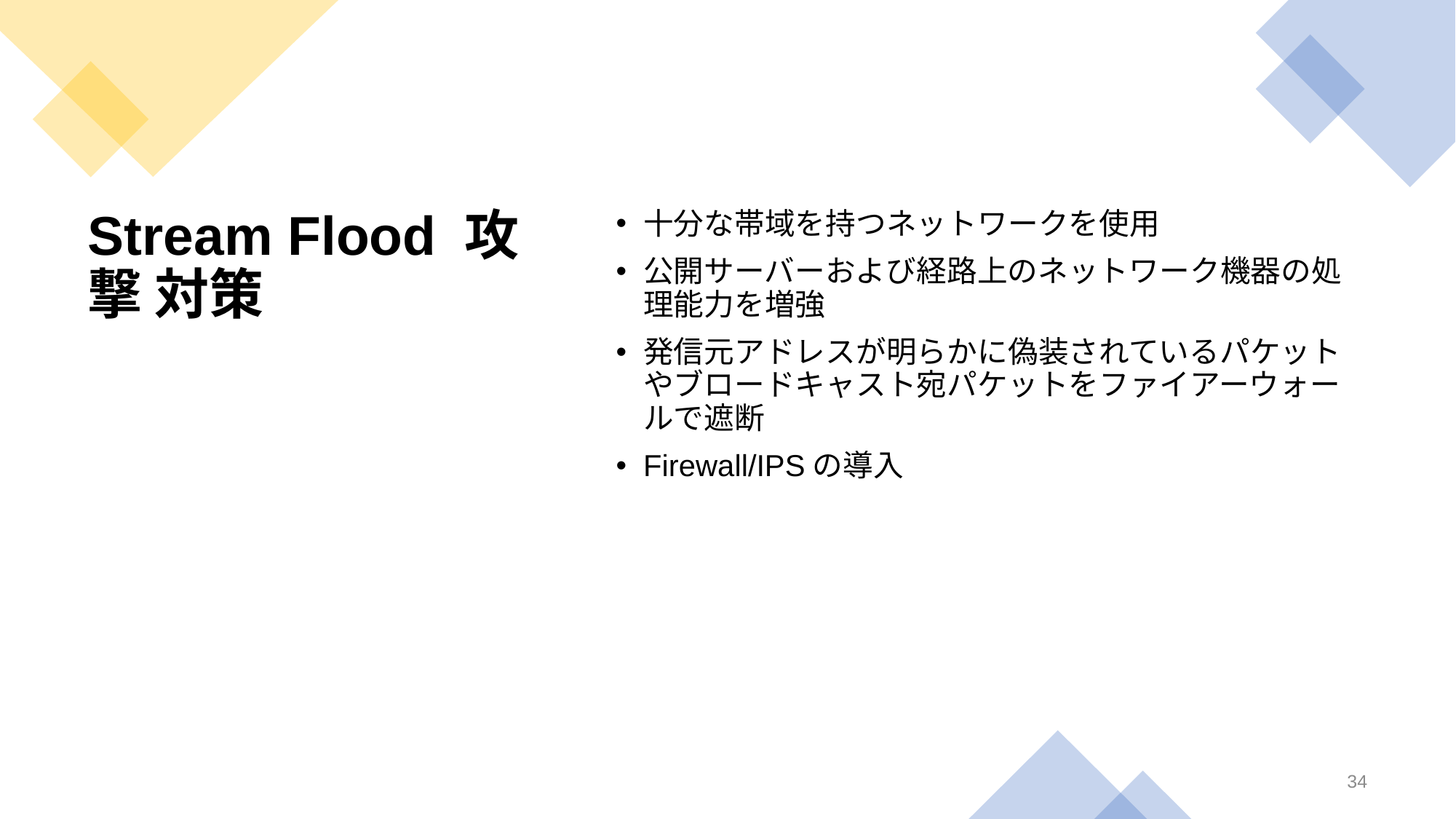

十分な帯域を持つネットワークを使用
公開サーバーおよび経路上のネットワーク機器の処理能力を増強
発信元アドレスが明らかに偽装されているパケットやブロードキャスト宛パケットをファイアーウォールで遮断
Firewall/IPSの導入

# Stream Flood 攻撃 対策

34